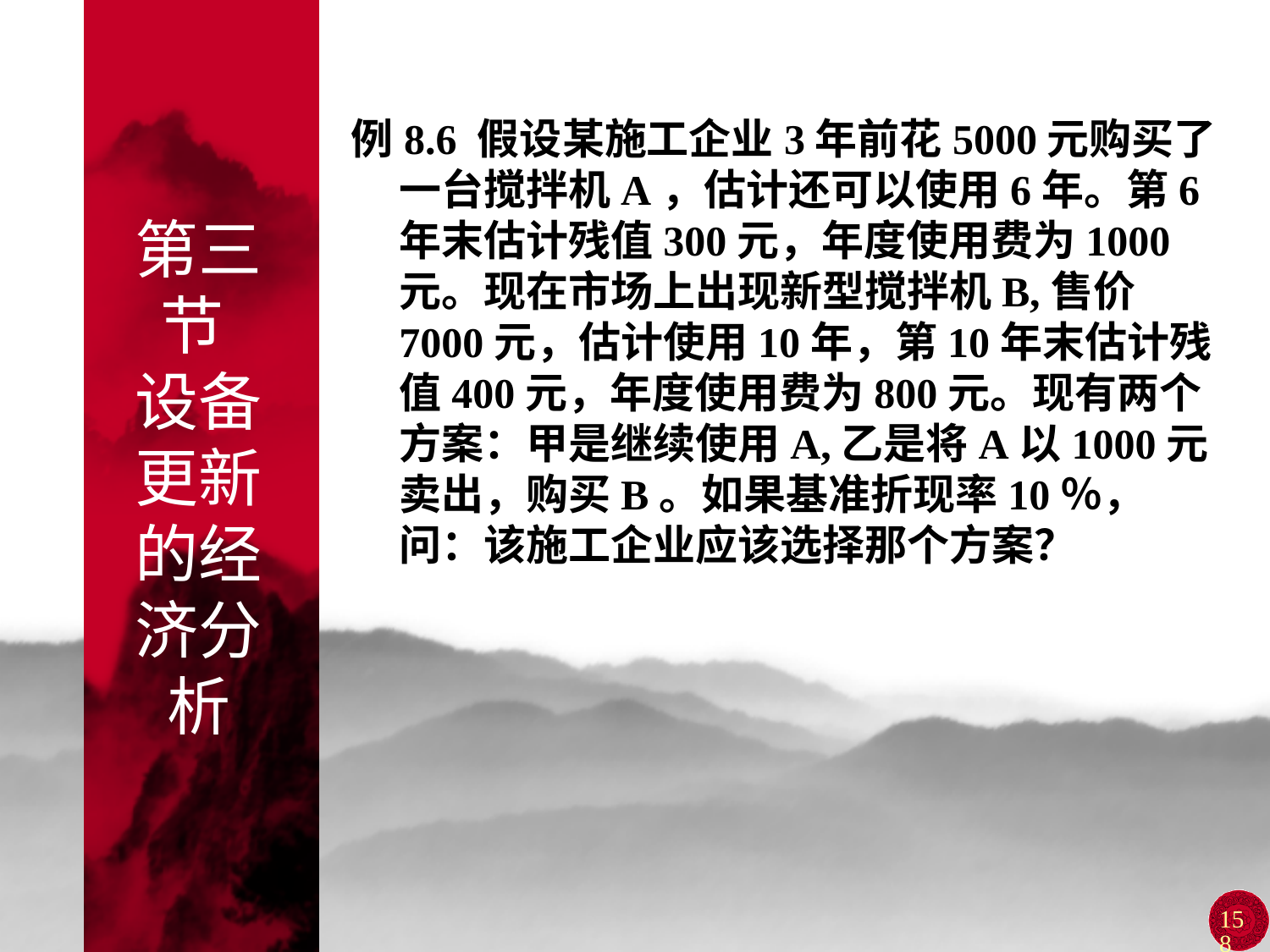

# 第三节  设备更新的经济分析
例8.6 假设某施工企业3年前花5000元购买了一台搅拌机A，估计还可以使用6年。第6年末估计残值300元，年度使用费为1000元。现在市场上出现新型搅拌机B,售价7000元，估计使用10年，第10年末估计残值400元，年度使用费为800元。现有两个方案：甲是继续使用A,乙是将A以1000元卖出，购买B。如果基准折现率10％，问：该施工企业应该选择那个方案？

158